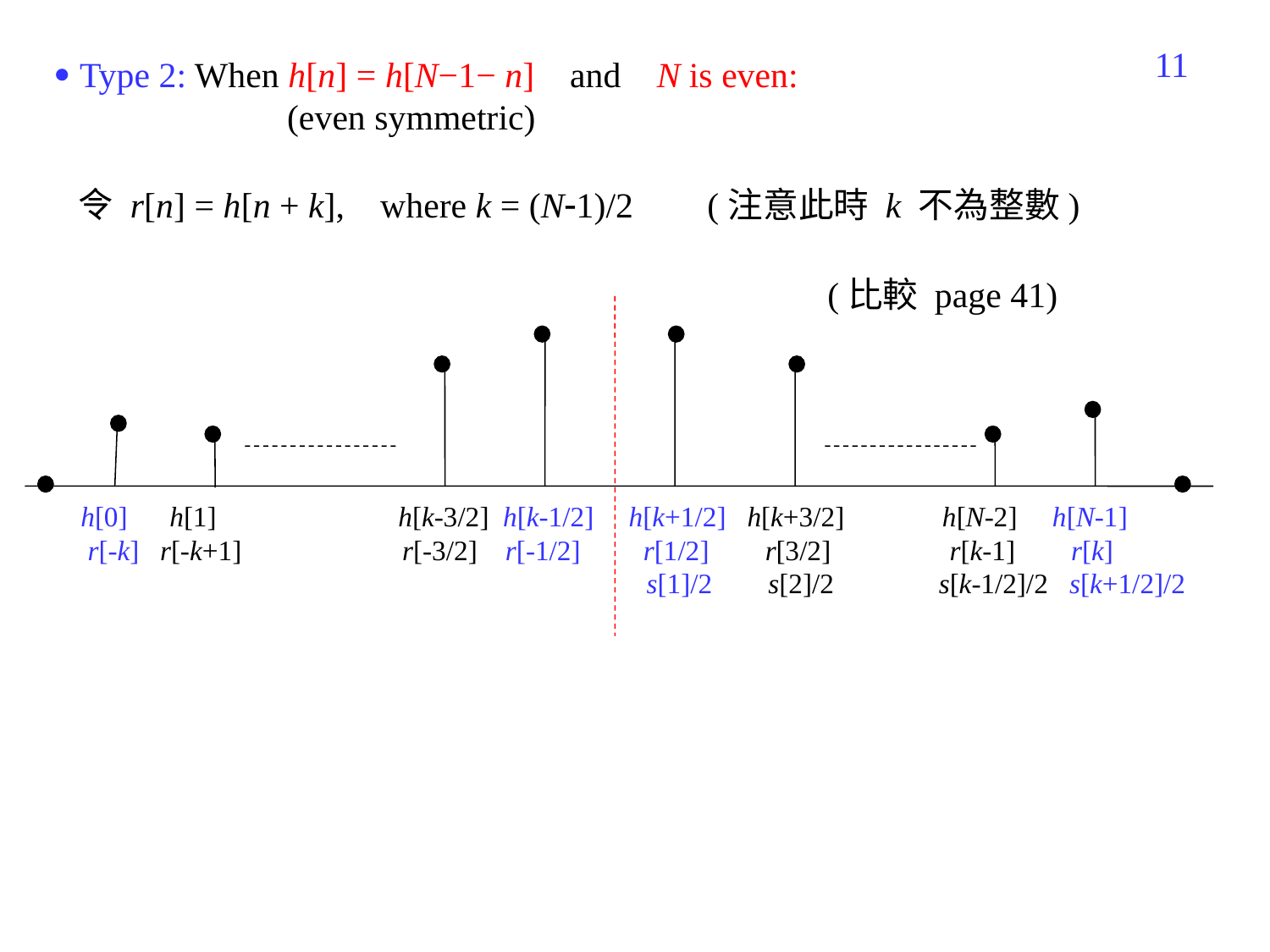

11
 • Type 2: When h[n] = h[N−1− n]    and    N is even:
                           (even symmetric)
 令 r[n] = h[n + k],    where k = (N−1)/2
(注意此時 k 不為整數)

(比較 page 41)

        h[0]      h[1]                          h[k-3/2]  h[k-1/2]     h[k+1/2]   h[k+3/2]              h[N-2]     h[N-1]
         r[-k]   r[-k+1]                       r[-3/2]    r[-1/2]         r[1/2]        r[3/2]                 r[k-1]        r[k]
                                                                                         s[1]/2        s[2]/2               s[k-1/2]/2   s[k+1/2]/2